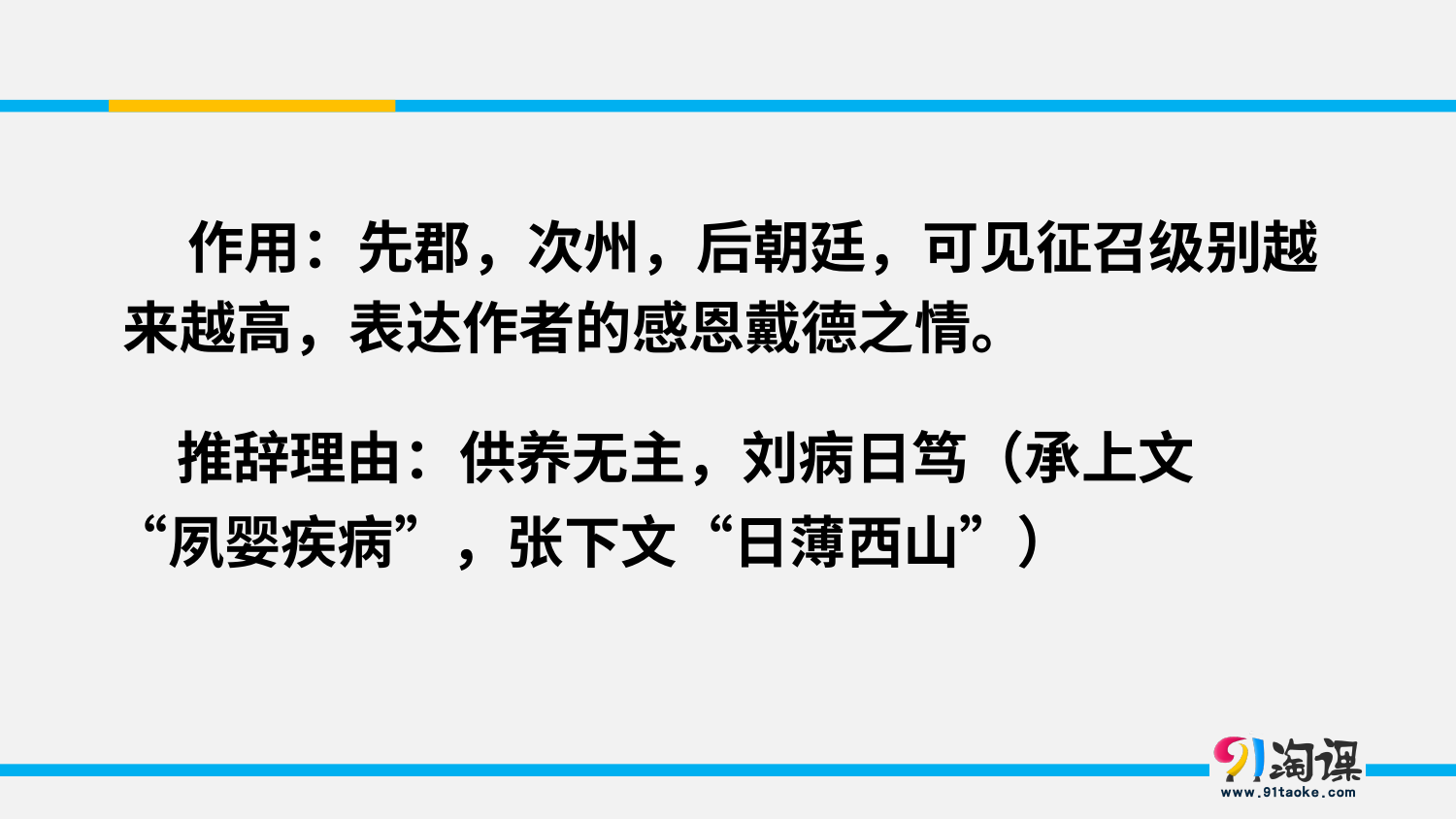

作用：先郡，次州，后朝廷，可见征召级别越来越高，表达作者的感恩戴德之情。
    推辞理由：供养无主，刘病日笃（承上文“夙婴疾病”，张下文“日薄西山”）